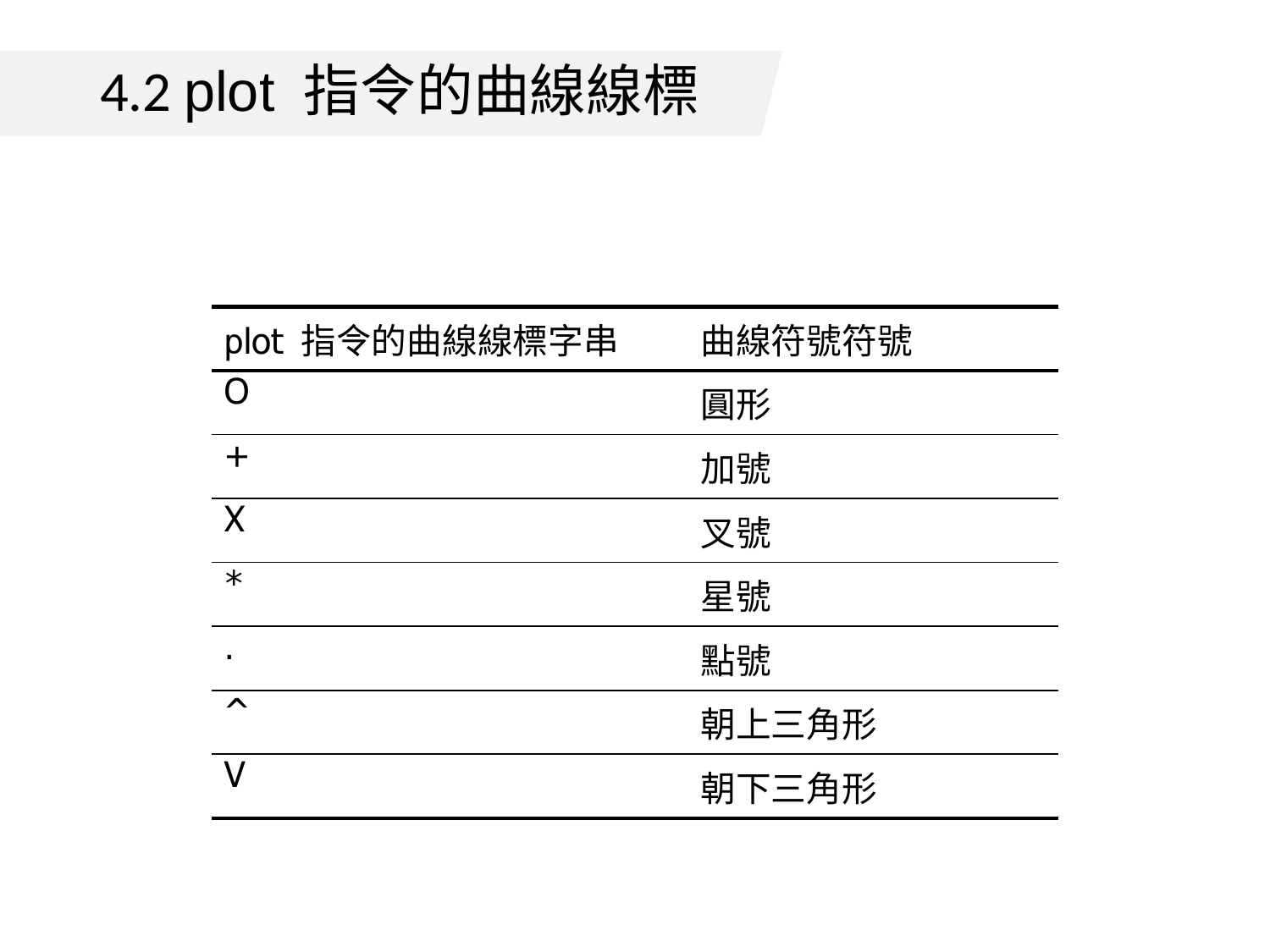

# 4.2 plot 指令的曲線線標
| plot 指令的曲線線標字串 | 曲線符號符號 |
| --- | --- |
| O | 圓形 |
| + | 加號 |
| X | 叉號 |
| \* | 星號 |
| . | 點號 |
| ^ | 朝上三角形 |
| V | 朝下三角形 |